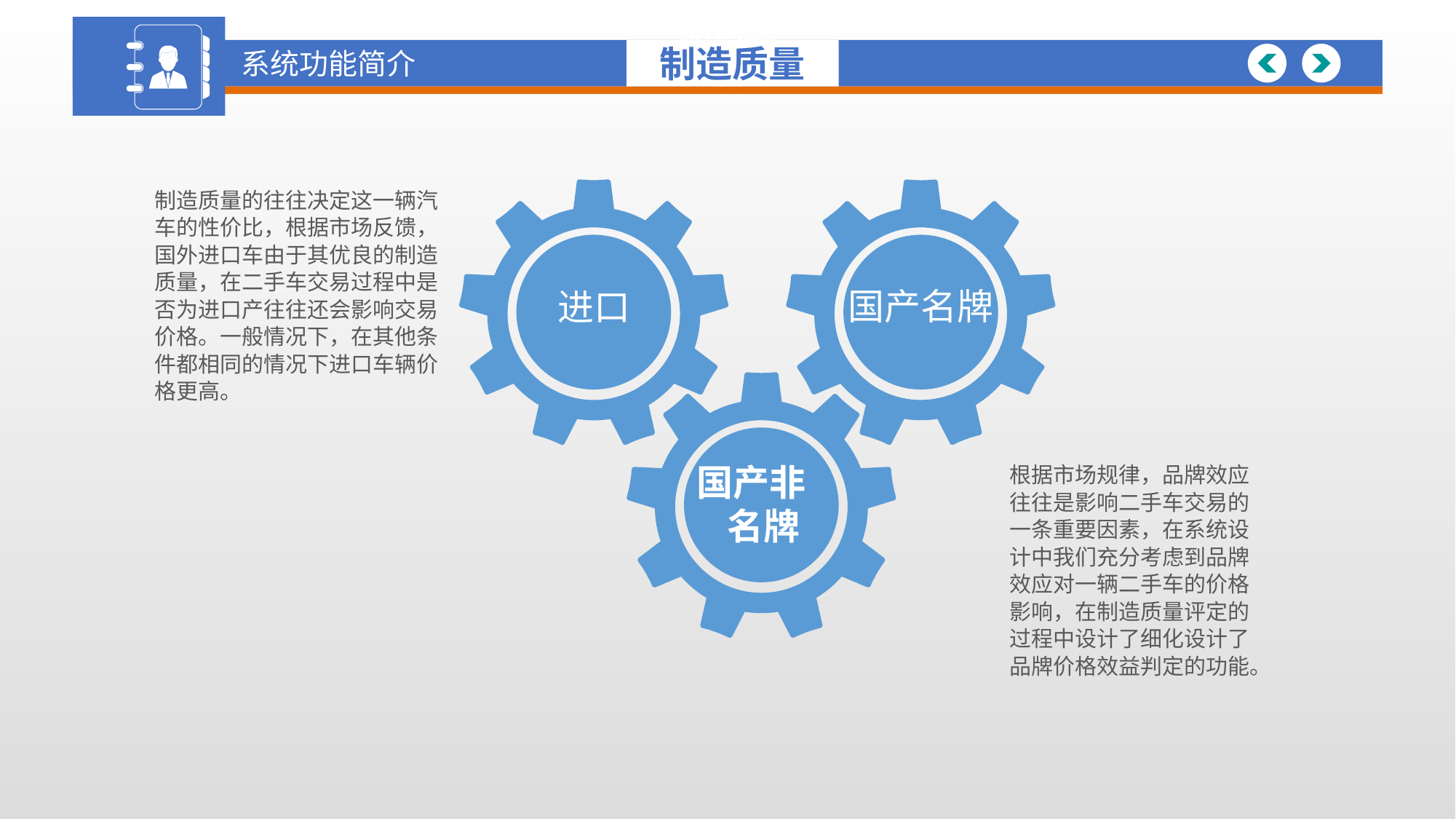

系统功能简介

图形绘制

制造质量

制造质量的往往决定这一辆汽车的性价比，根据市场反馈，国外进口车由于其优良的制造质量，在二手车交易过程中是否为进口产往往还会影响交易价格。一般情况下，在其他条件都相同的情况下进口车辆价格更高。

国产名牌
进口

国产非    名牌
根据市场规律，品牌效应往往是影响二手车交易的一条重要因素，在系统设计中我们充分考虑到品牌效应对一辆二手车的价格影响，在制造质量评定的过程中设计了细化设计了品牌价格效益判定的功能。